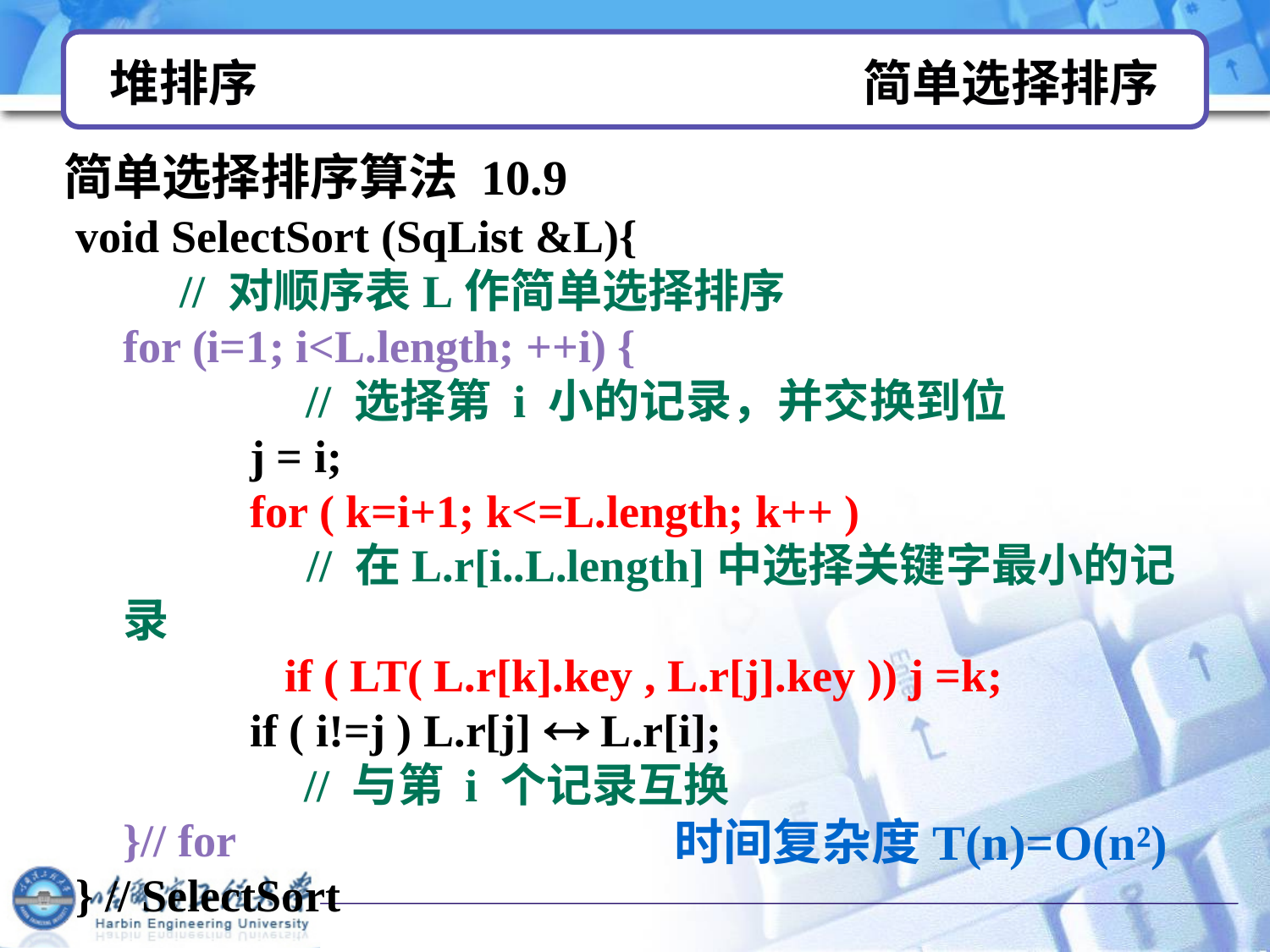

# 堆排序                                                      简单选择排序
简单选择排序算法 10.9
void SelectSort (SqList &L){
　// 对顺序表L作简单选择排序
	for (i=1; i<L.length; ++i) {
                // 选择第 i 小的记录，并交换到位
		j = i;
		for ( k=i+1; k<=L.length; k++ )
　　　        // 在L.r[i..L.length]中选择关键字最小的记录
		   if ( LT( L.r[k].key , L.r[j].key )) j =k;
		if ( i!=j ) L.r[j] ↔ L.r[i];
                    // 与第 i 个记录互换
	}// for
} // SelectSort
时间复杂度T(n)=O(n²)